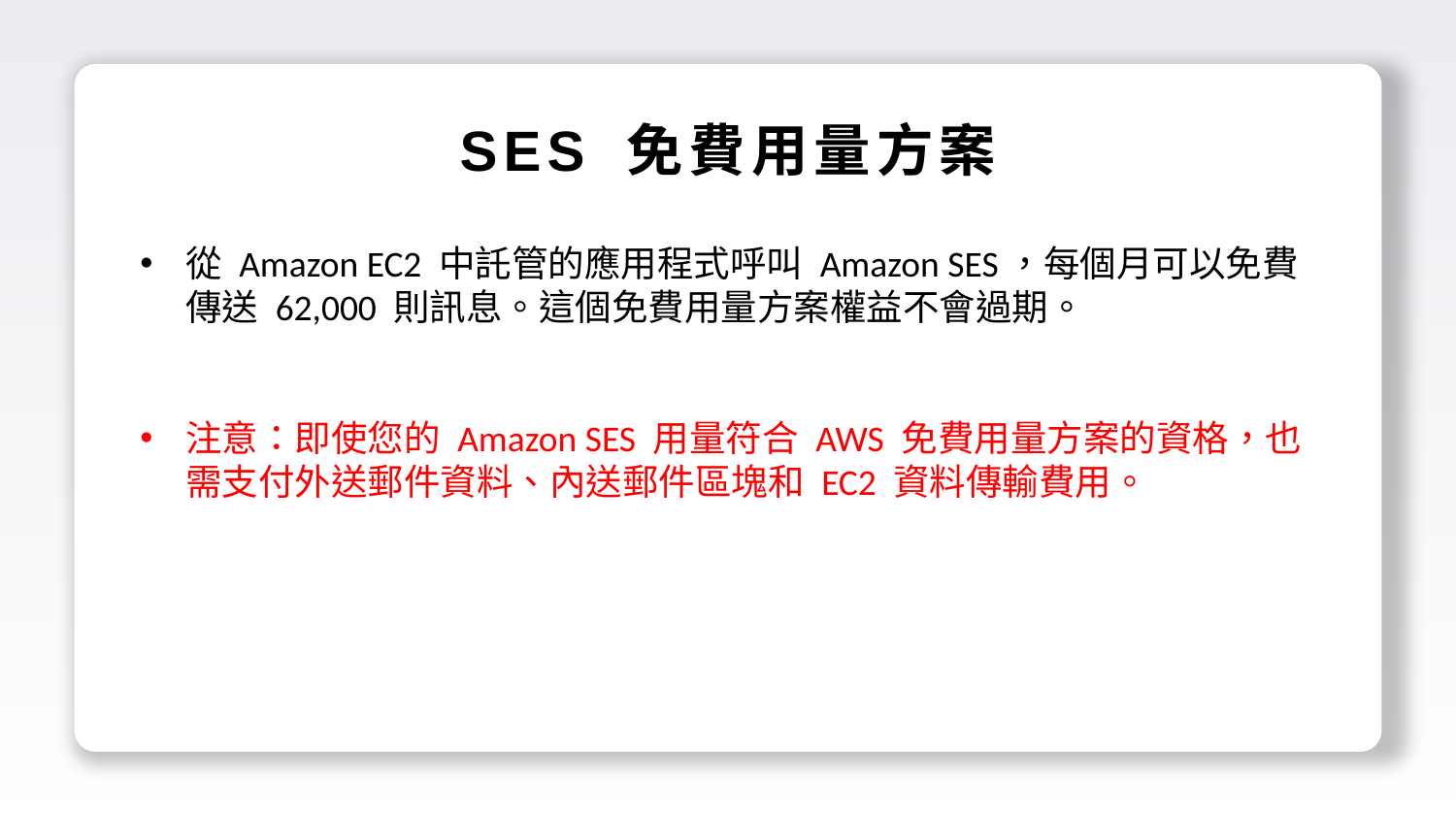

SES 免費用量方案
從 Amazon EC2 中託管的應用程式呼叫 Amazon SES，每個月可以免費傳送 62,000 則訊息。這個免費用量方案權益不會過期。

注意：即使您的 Amazon SES 用量符合 AWS 免費用量方案的資格，也需支付外送郵件資料、內送郵件區塊和 EC2 資料傳輸費用。